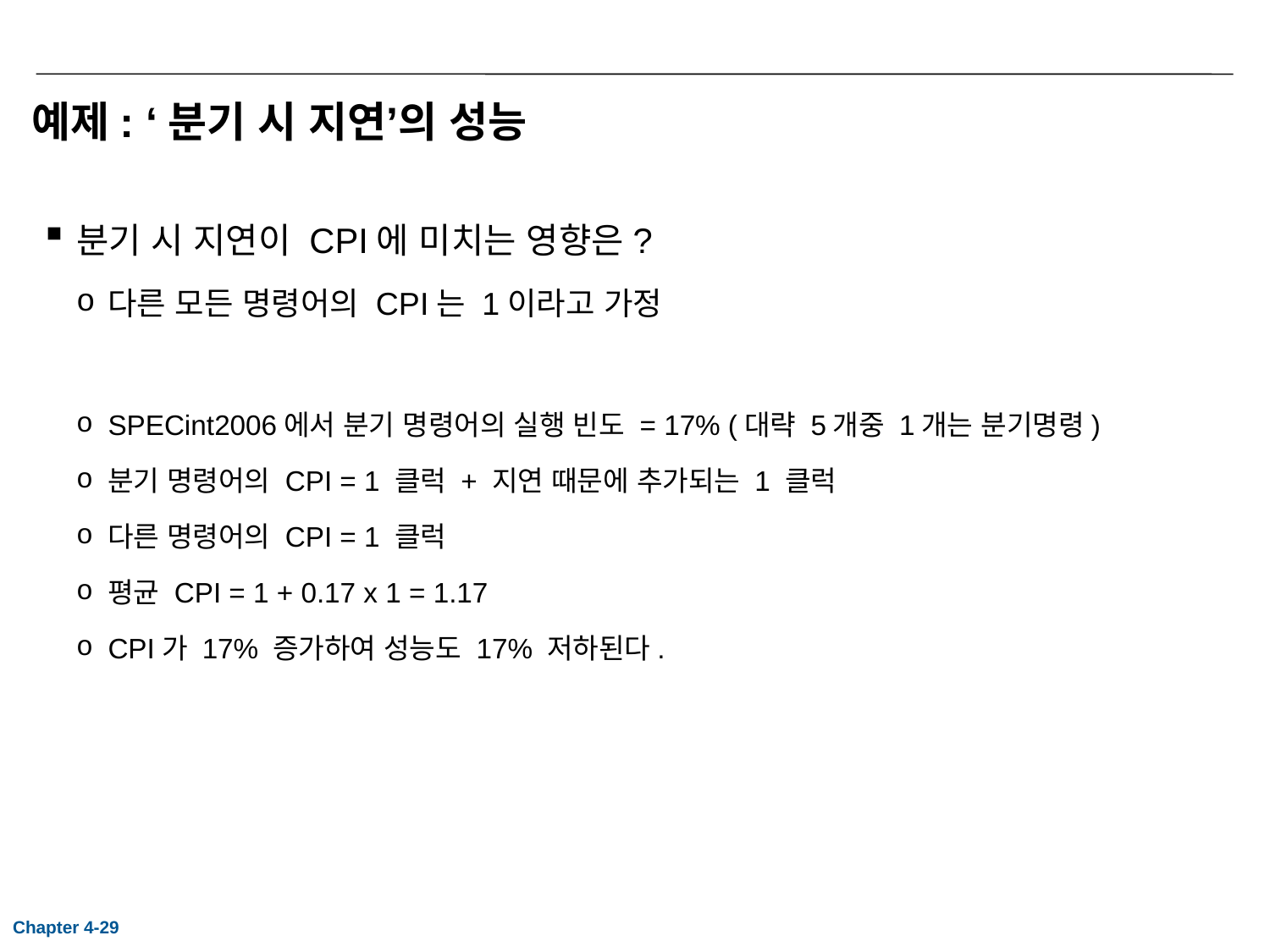

# 예제: ‘분기 시 지연’의 성능
분기 시 지연이 CPI에 미치는 영향은?
다른 모든 명령어의 CPI는 1이라고 가정

SPECint2006에서 분기 명령어의 실행 빈도 = 17% (대략 5개중 1개는 분기명령)
분기 명령어의 CPI = 1 클럭 + 지연 때문에 추가되는 1 클럭
다른 명령어의 CPI = 1 클럭
평균 CPI = 1 + 0.17 x 1 = 1.17
CPI가 17% 증가하여 성능도 17% 저하된다.
Chapter 4-29